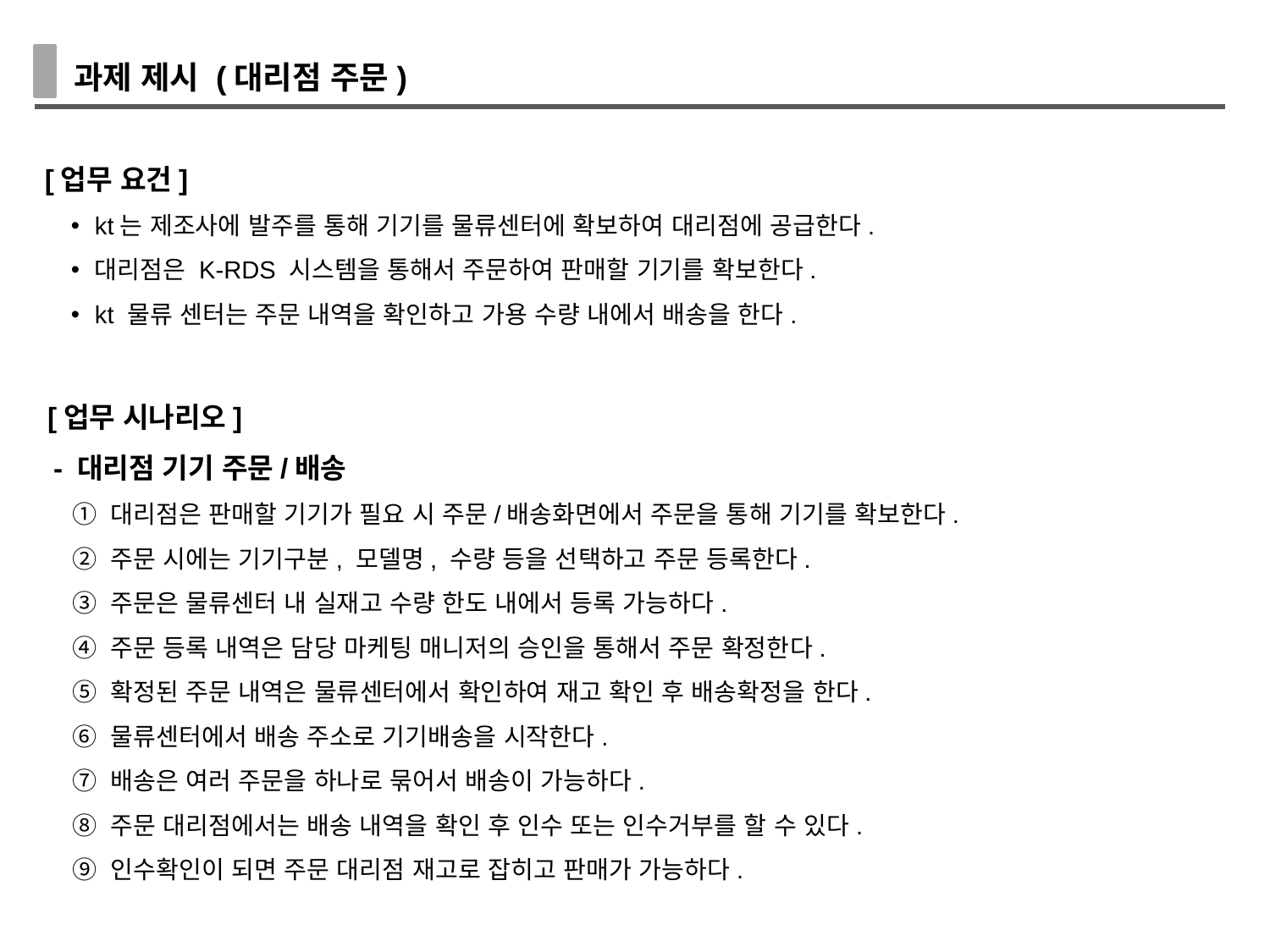

과제 제시 (대리점 주문)
[업무 요건]
kt는 제조사에 발주를 통해 기기를 물류센터에 확보하여 대리점에 공급한다.
대리점은 K-RDS 시스템을 통해서 주문하여 판매할 기기를 확보한다.
kt 물류 센터는 주문 내역을 확인하고 가용 수량 내에서 배송을 한다.
[업무 시나리오]
 - 대리점 기기 주문/배송
 대리점은 판매할 기기가 필요 시 주문/배송화면에서 주문을 통해 기기를 확보한다.
 주문 시에는 기기구분, 모델명, 수량 등을 선택하고 주문 등록한다.
 주문은 물류센터 내 실재고 수량 한도 내에서 등록 가능하다.
 주문 등록 내역은 담당 마케팅 매니저의 승인을 통해서 주문 확정한다.
 확정된 주문 내역은 물류센터에서 확인하여 재고 확인 후 배송확정을 한다.
 물류센터에서 배송 주소로 기기배송을 시작한다.
 배송은 여러 주문을 하나로 묶어서 배송이 가능하다.
 주문 대리점에서는 배송 내역을 확인 후 인수 또는 인수거부를 할 수 있다.
 인수확인이 되면 주문 대리점 재고로 잡히고 판매가 가능하다.